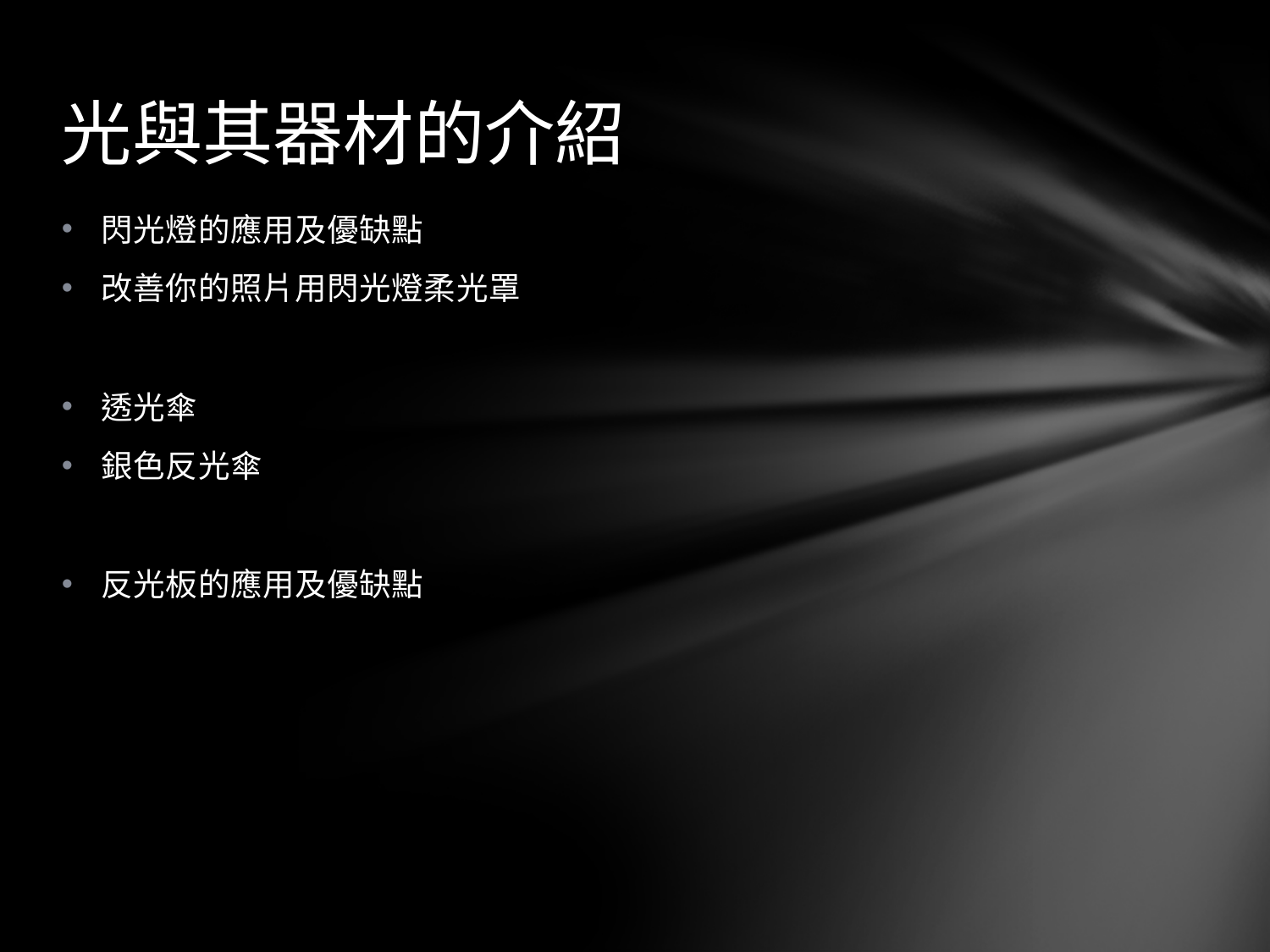

# 光與其器材的介紹
閃光燈的應用及優缺點
改善你的照片用閃光燈柔光罩

透光傘
銀色反光傘

反光板的應用及優缺點